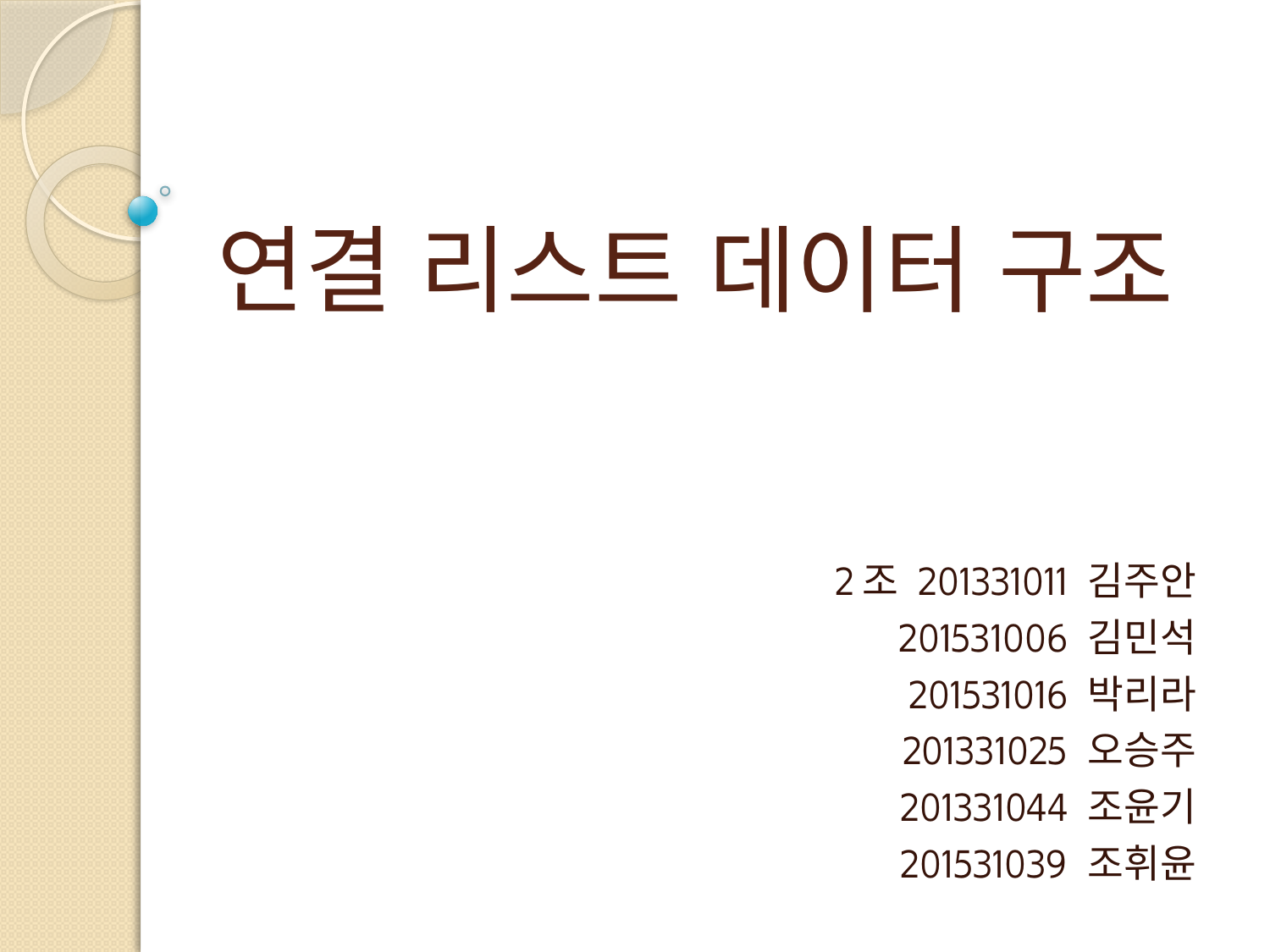

# 연결 리스트 데이터 구조
2조 201331011 김주안
201531006 김민석
201531016 박리라
201331025 오승주
201331044 조윤기
201531039 조휘윤